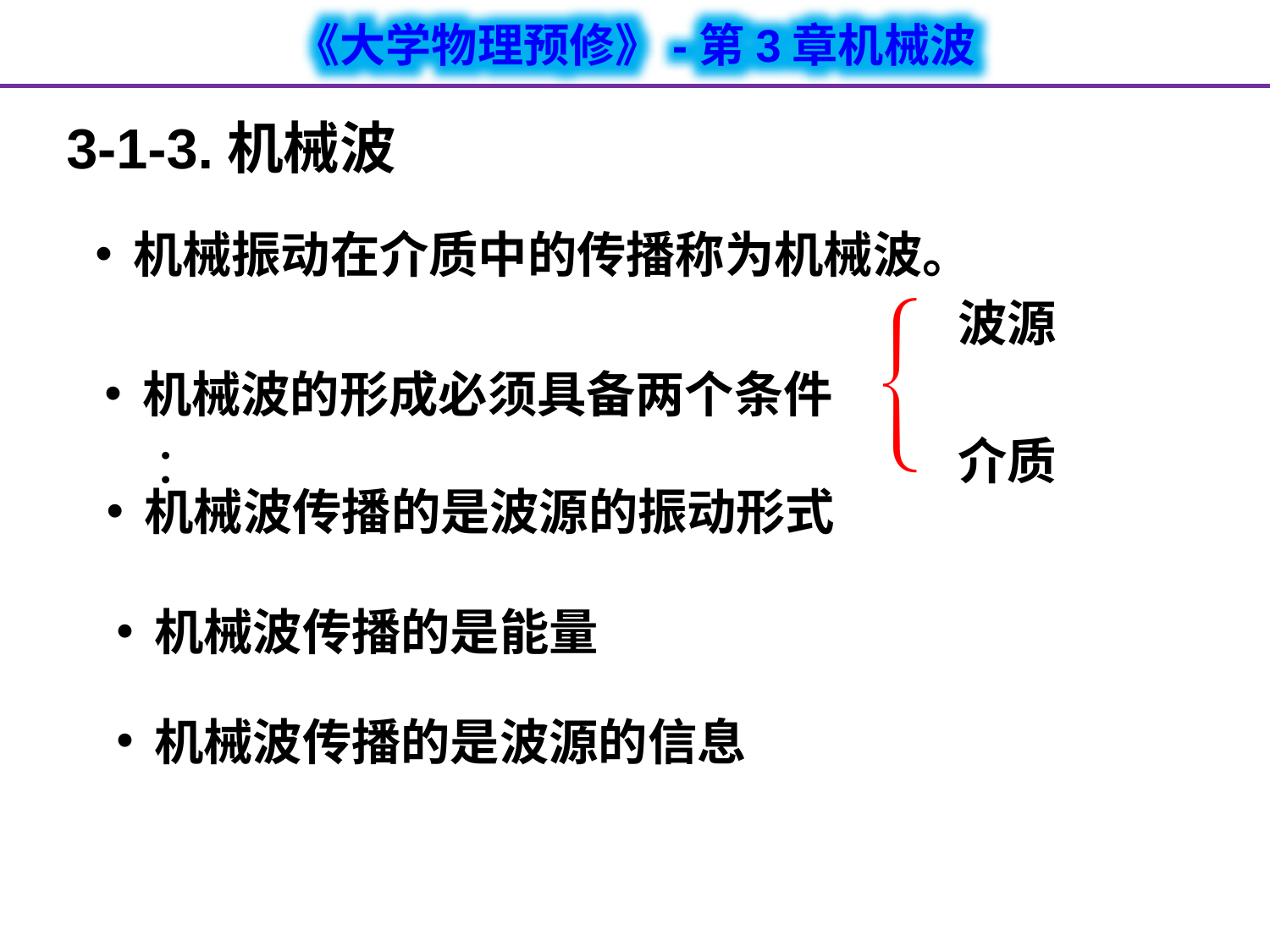

3-1-3.机械波
机械振动在介质中的传播称为机械波。
{
波源
机械波的形成必须具备两个条件 ：
介质
机械波传播的是波源的振动形式
机械波传播的是能量
机械波传播的是波源的信息